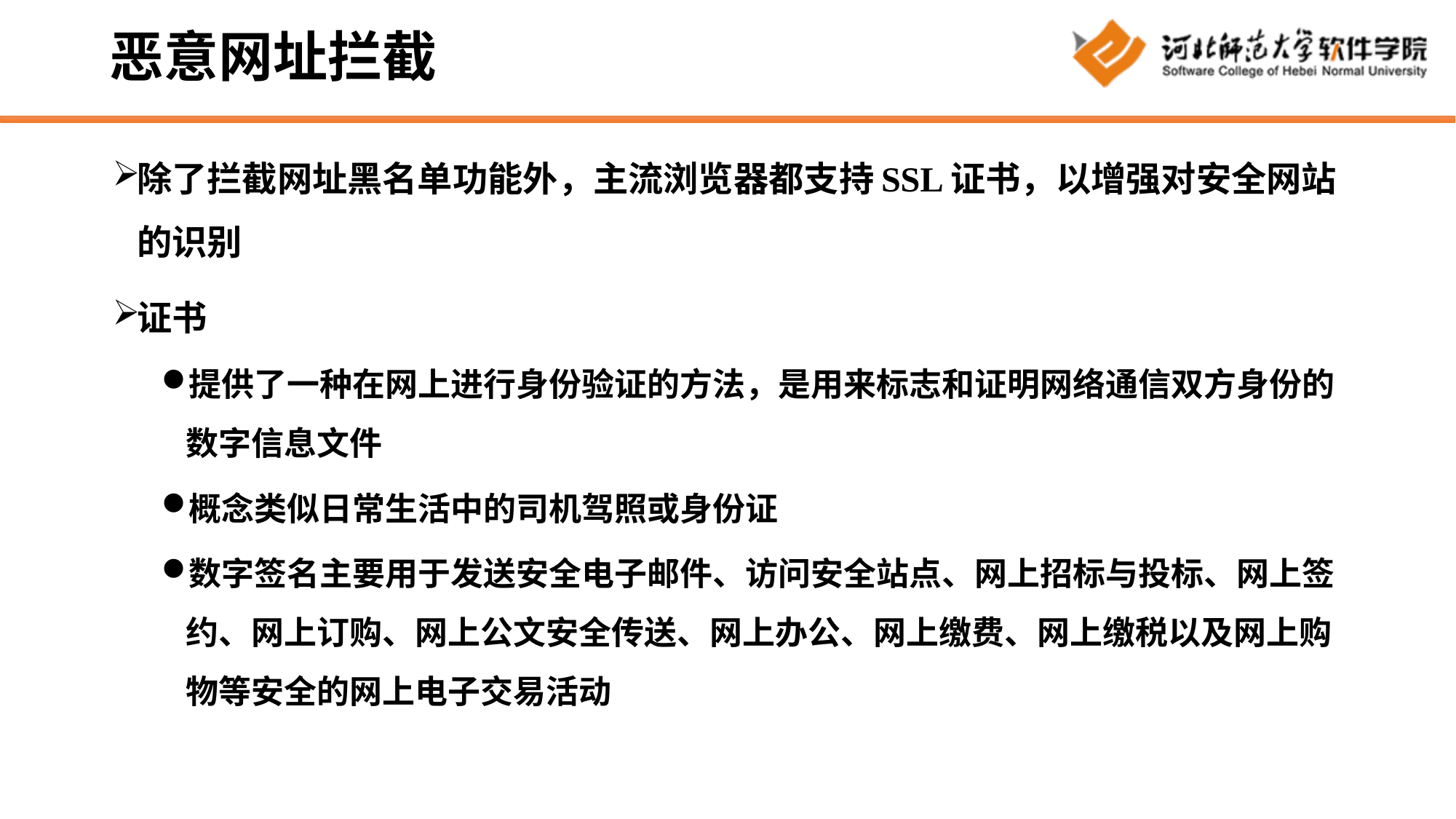

# 恶意网址拦截
除了拦截网址黑名单功能外，主流浏览器都支持SSL证书，以增强对安全网站的识别
证书
提供了一种在网上进行身份验证的方法，是用来标志和证明网络通信双方身份的数字信息文件
概念类似日常生活中的司机驾照或身份证
数字签名主要用于发送安全电子邮件、访问安全站点、网上招标与投标、网上签约、网上订购、网上公文安全传送、网上办公、网上缴费、网上缴税以及网上购物等安全的网上电子交易活动